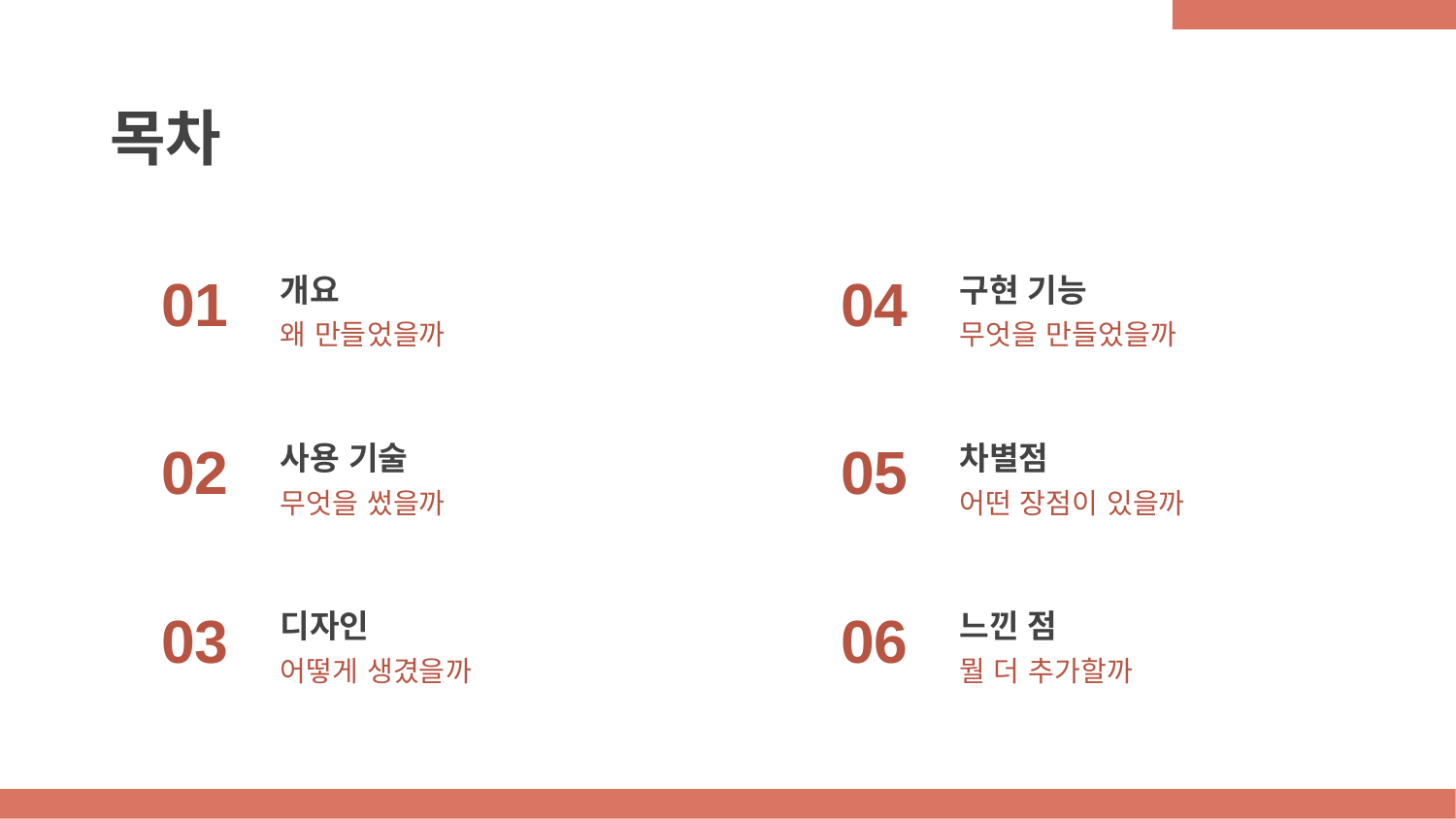

목차
01
04
# 개요
구현 기능
왜 만들었을까
무엇을 만들었을까

02
05
사용 기술
차별점
무엇을 썼을까

어떤 장점이 있을까

03
06
디자인
느낀 점
어떻게 생겼을까

뭘 더 추가할까